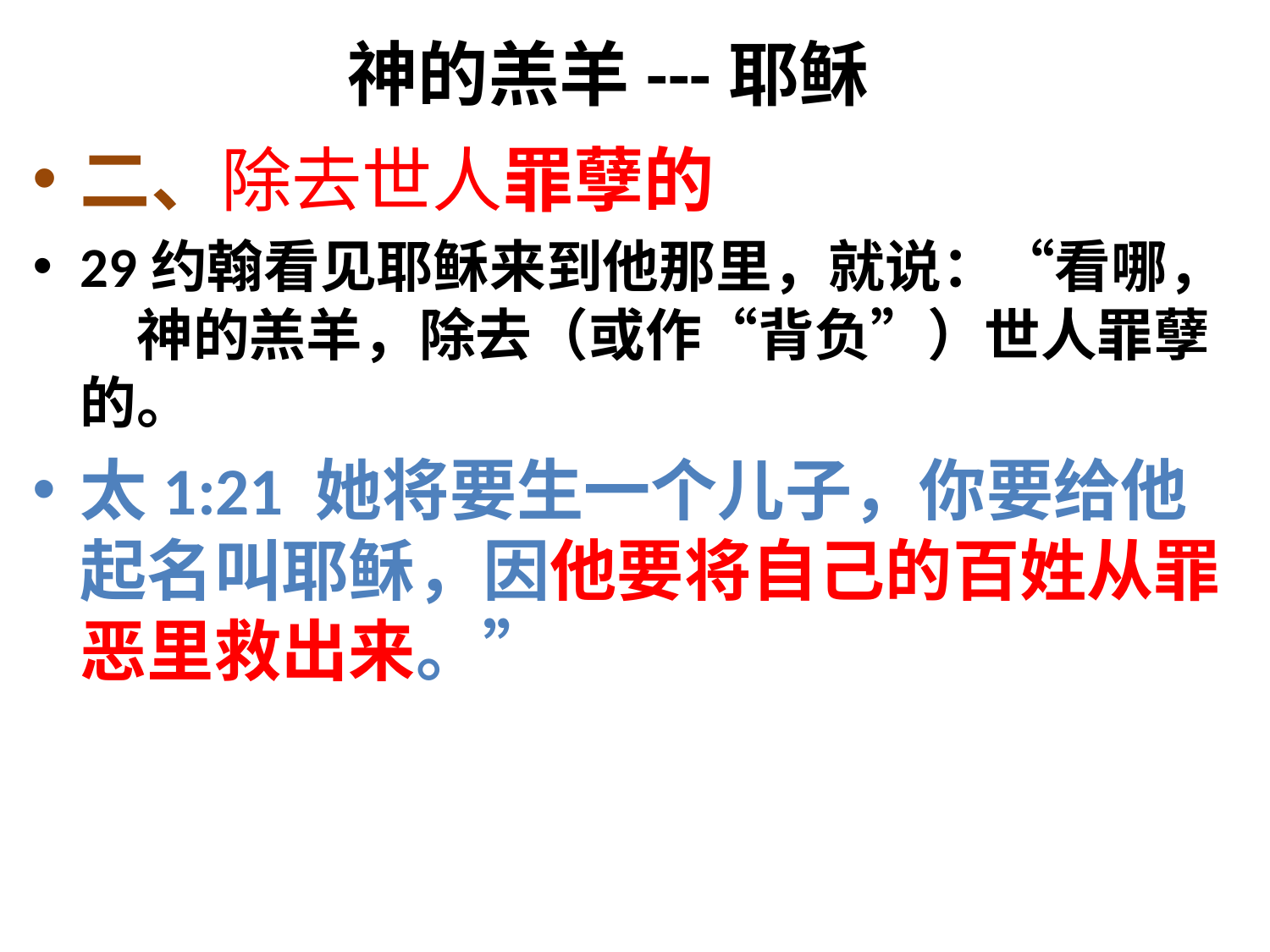

# 神的羔羊---耶稣
二、除去世人罪孽的
29约翰看见耶稣来到他那里，就说：“看哪，　神的羔羊，除去（或作“背负”）世人罪孽的。
太1:21 她将要生一个儿子，你要给他起名叫耶稣，因他要将自己的百姓从罪恶里救出来。”